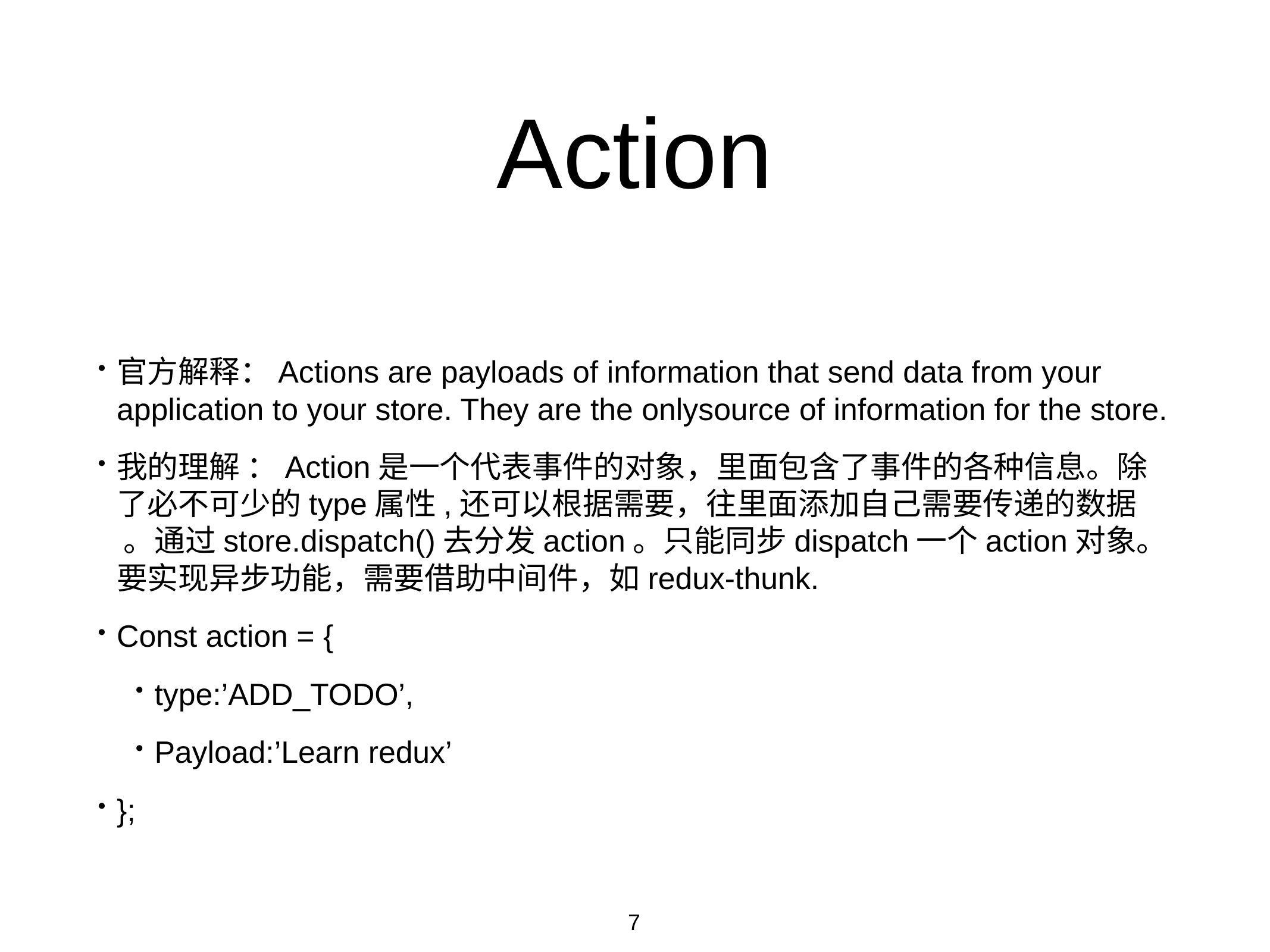

Action

官方解释：Actions are payloads of information that send data from your application to your store. They are the onlysource of information for the store.
我的理解 ：Action是一个代表事件的对象，里面包含了事件的各种信息。除了必不可少的type属性,还可以根据需要，往里面添加自己需要传递的数据 。通过store.dispatch()去分发action。只能同步dispatch一个action对象。要实现异步功能，需要借助中间件，如redux-thunk.
Const action = {
type:’ADD_TODO’,
Payload:’Learn redux’
};
7